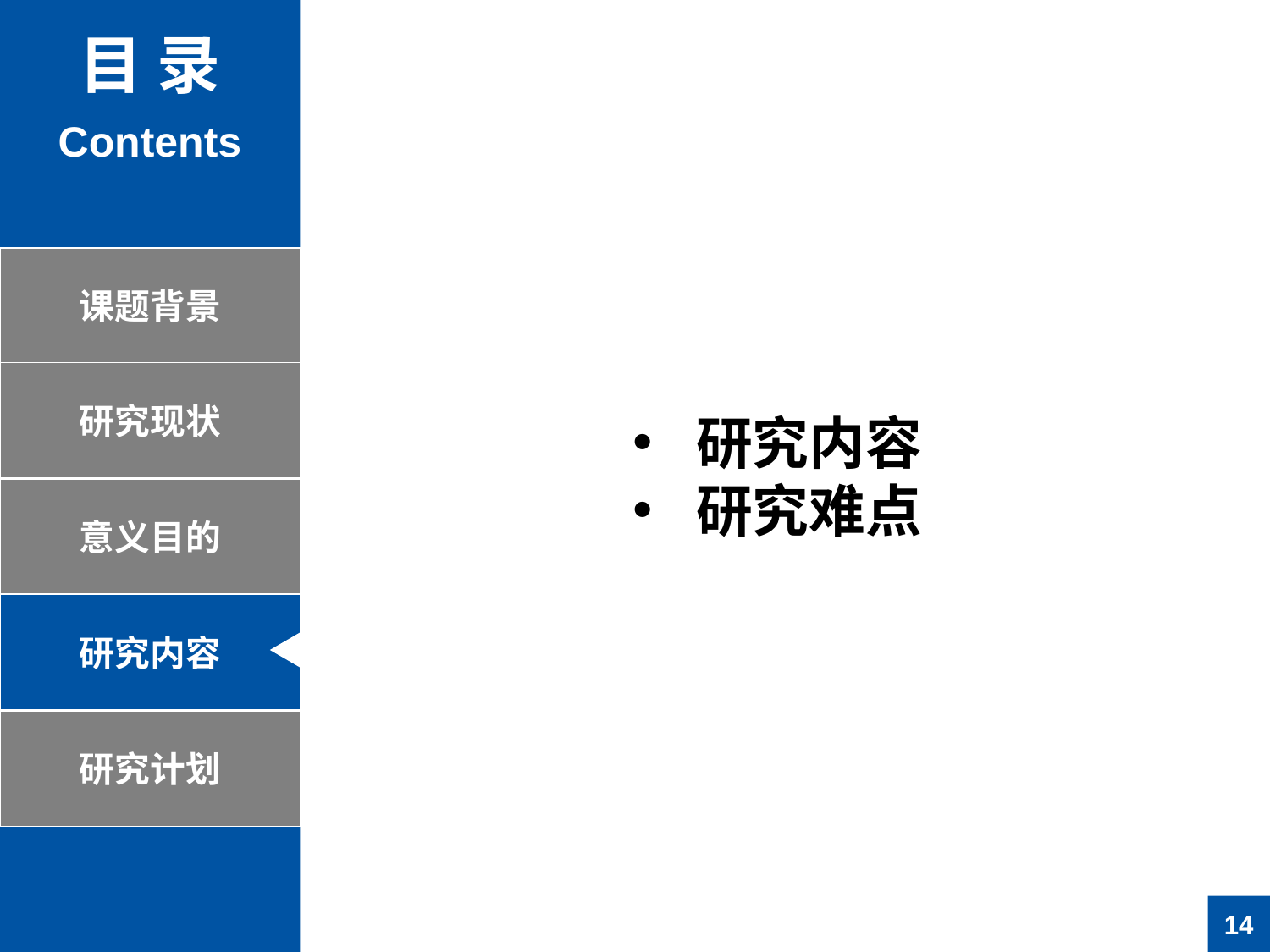

目 录
Contents
课题背景
研究现状
研究内容
研究难点
意义目的
研究内容

研究计划
14